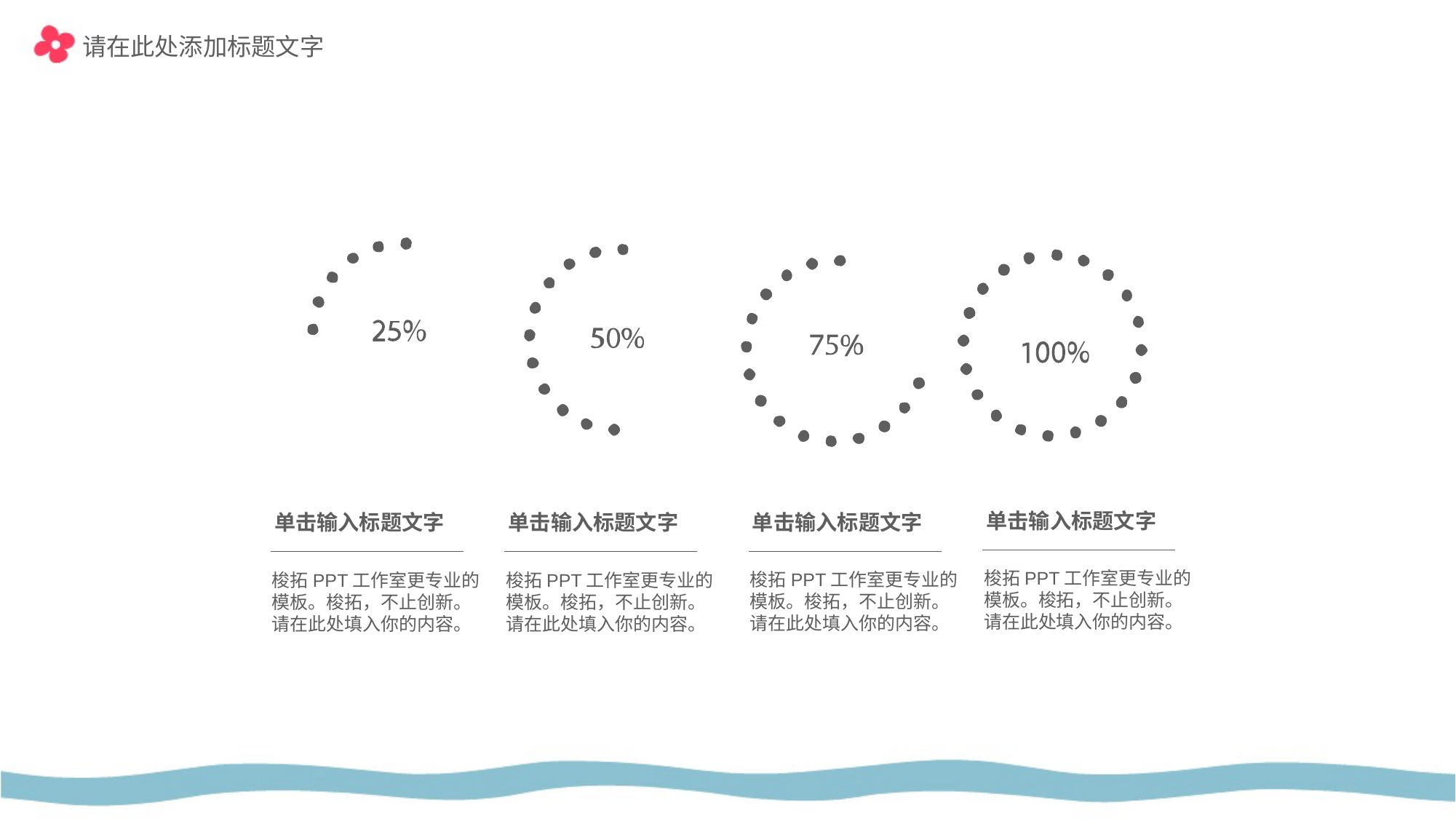

请在此处添加标题文字

单击输入标题文字
单击输入标题文字
单击输入标题文字
单击输入标题文字
梭拓PPT工作室更专业的模板。梭拓，不止创新。请在此处填入你的内容。
梭拓PPT工作室更专业的模板。梭拓，不止创新。请在此处填入你的内容。
梭拓PPT工作室更专业的模板。梭拓，不止创新。请在此处填入你的内容。
梭拓PPT工作室更专业的模板。梭拓，不止创新。请在此处填入你的内容。